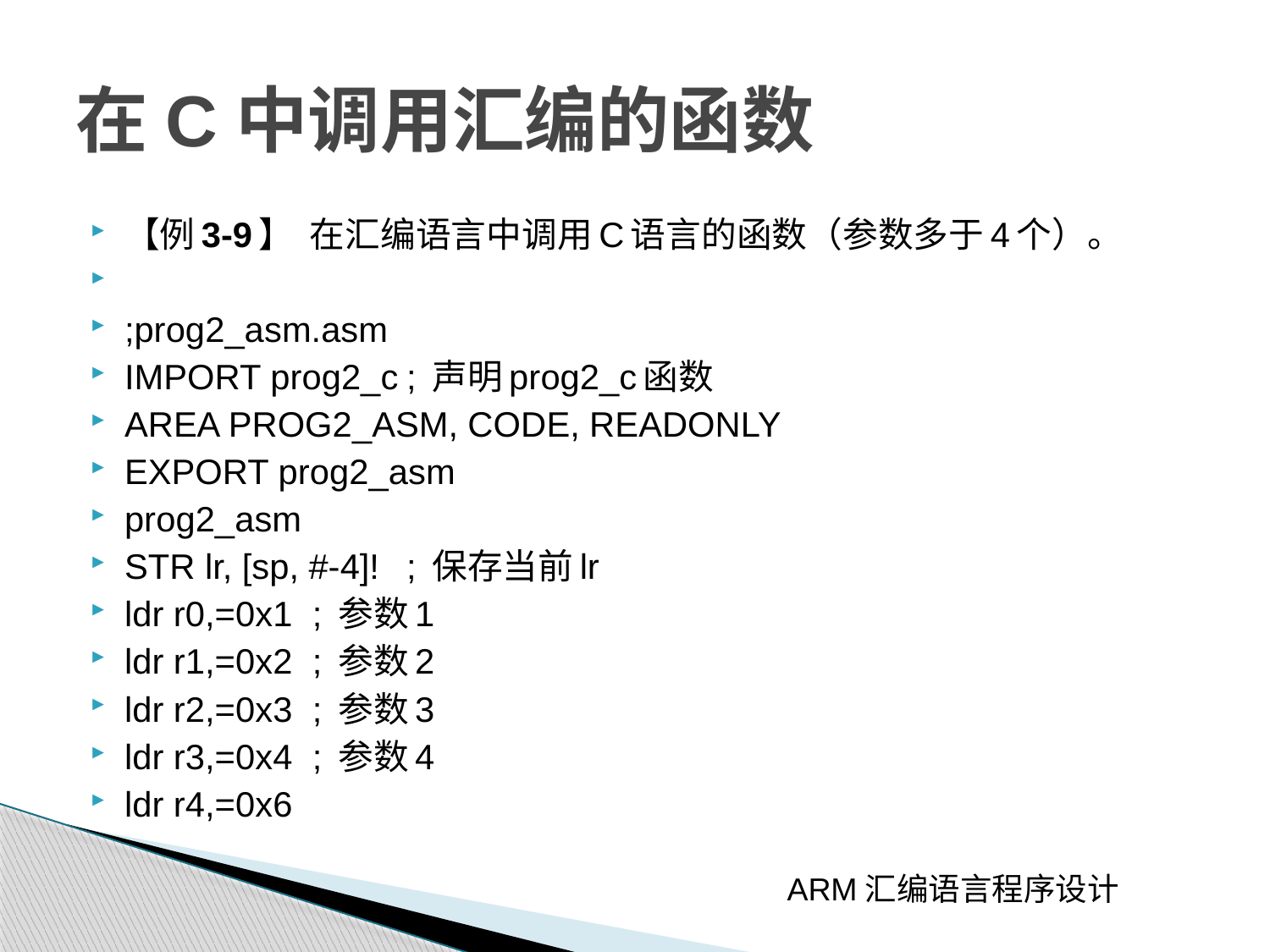

# 在C中调用汇编的函数
【例3-9】  在汇编语言中调用C语言的函数（参数多于4个）。

;prog2_asm.asm
IMPORT prog2_c	; 声明prog2_c函数
AREA PROG2_ASM, CODE, READONLY
EXPORT prog2_asm
prog2_asm
STR lr, [sp, #-4]!  	; 保存当前lr
ldr r0,=0x1 	; 参数1
ldr r1,=0x2 	; 参数2
ldr r2,=0x3 	; 参数3
ldr r3,=0x4 	; 参数4
ldr r4,=0x6

         ARM汇编语言程序设计